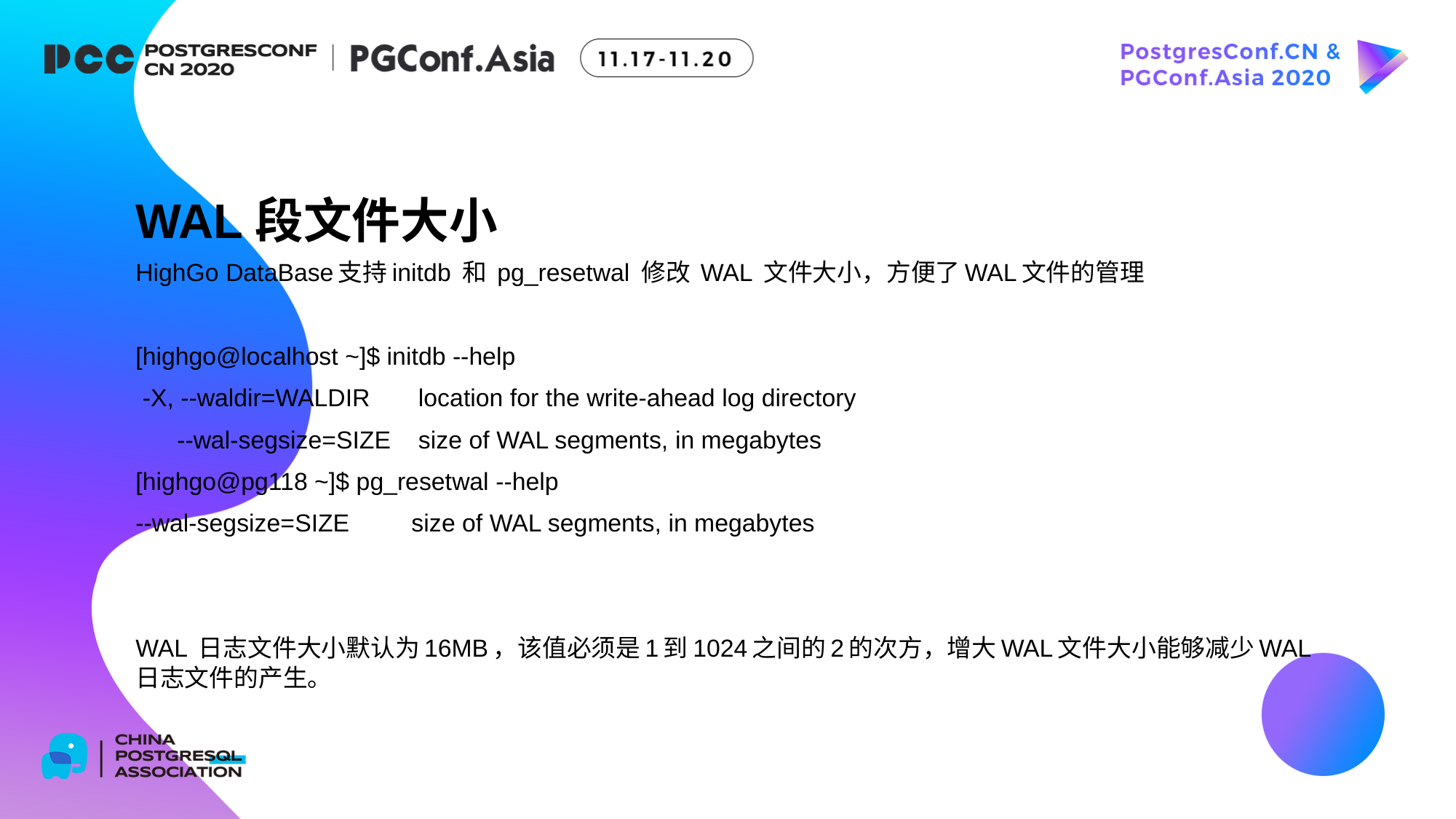

WAL段文件大小
HighGo DataBase支持initdb 和 pg_resetwal 修改 WAL 文件大小，方便了WAL文件的管理

[highgo@localhost ~]$ initdb --help
 -X, --waldir=WALDIR       location for the write-ahead log directory
      --wal-segsize=SIZE    size of WAL segments, in megabytes
[highgo@pg118 ~]$ pg_resetwal --help
--wal-segsize=SIZE         size of WAL segments, in megabytes

WAL 日志文件大小默认为16MB，该值必须是1到1024之间的2的次方，增大WAL文件大小能够减少WAL日志文件的产生。